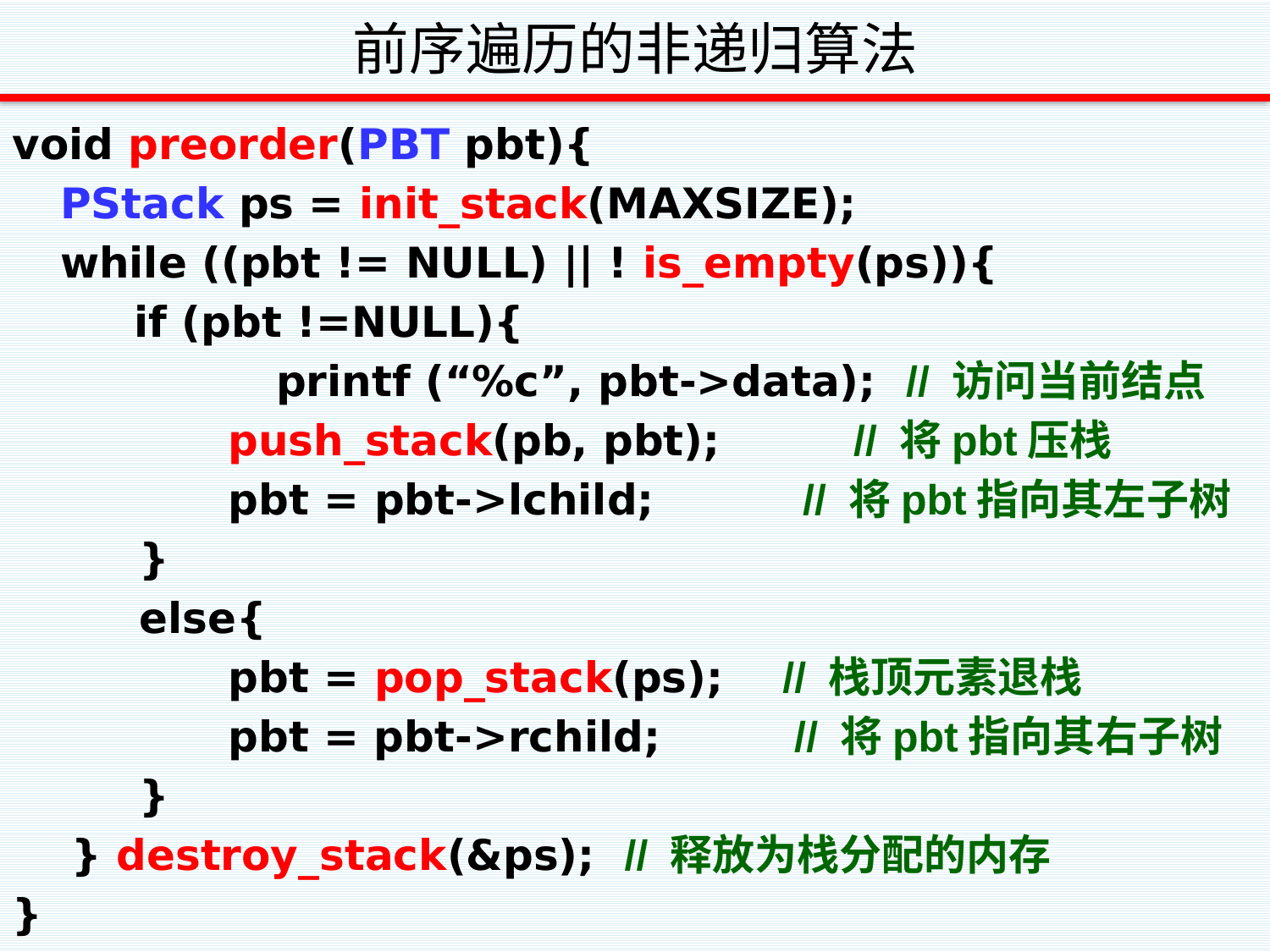

# 前序遍历的非递归算法
void preorder(PBT pbt){
 	PStack ps = init_stack(MAXSIZE);
 	while ((pbt != NULL) || ! is_empty(ps)){
	     if (pbt !=NULL){
		      printf (“%c”, pbt->data);  // 访问当前结点
      push_stack(pb, pbt);         // 将pbt压栈
      pbt = pbt->lchild;          // 将pbt指向其左子树
}
else{
      pbt = pop_stack(ps);    // 栈顶元素退栈
      pbt = pbt->rchild;         // 将pbt指向其右子树
}
    } destroy_stack(&ps);  // 释放为栈分配的内存
}